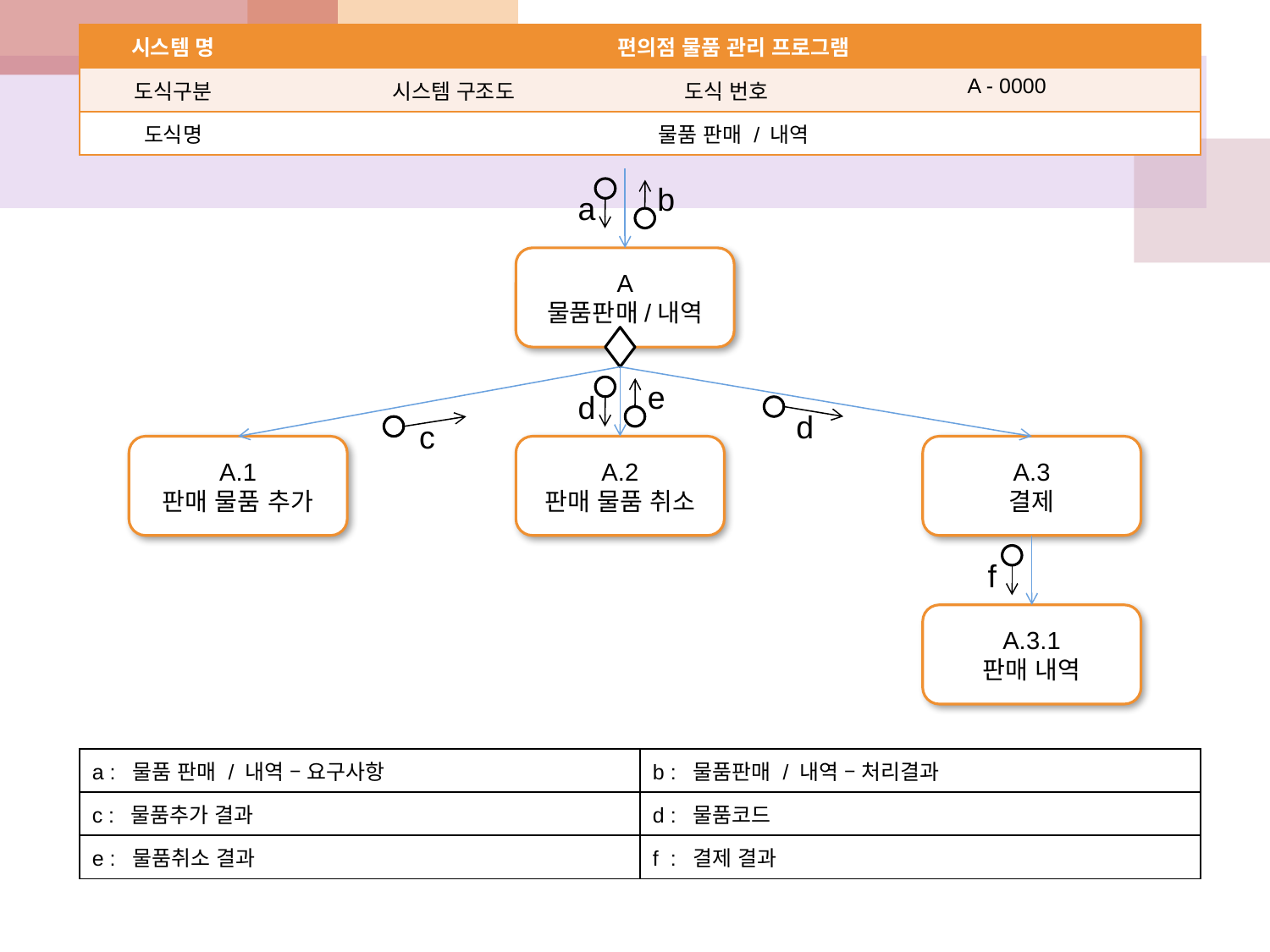

| 시스템 명 | 편의점 물품 관리 프로그램 |  |  |
| --- | --- | --- | --- |
| 도식구분 | 시스템 구조도 | 도식 번호 | A - 0000 |
| 도식명 | 물품 판매 / 내역 |  |  |

b
a

A
물품판매/내역

e
d

d

c
A.1
판매 물품 추가
A.2
판매 물품 취소
A.3
결제

f
A.3.1
판매 내역
| a : 물품 판매 / 내역 – 요구사항 | b : 물품판매 / 내역 – 처리결과 |
| --- | --- |
| c : 물품추가 결과 | d : 물품코드 |
| e : 물품취소 결과 | f : 결제 결과 |